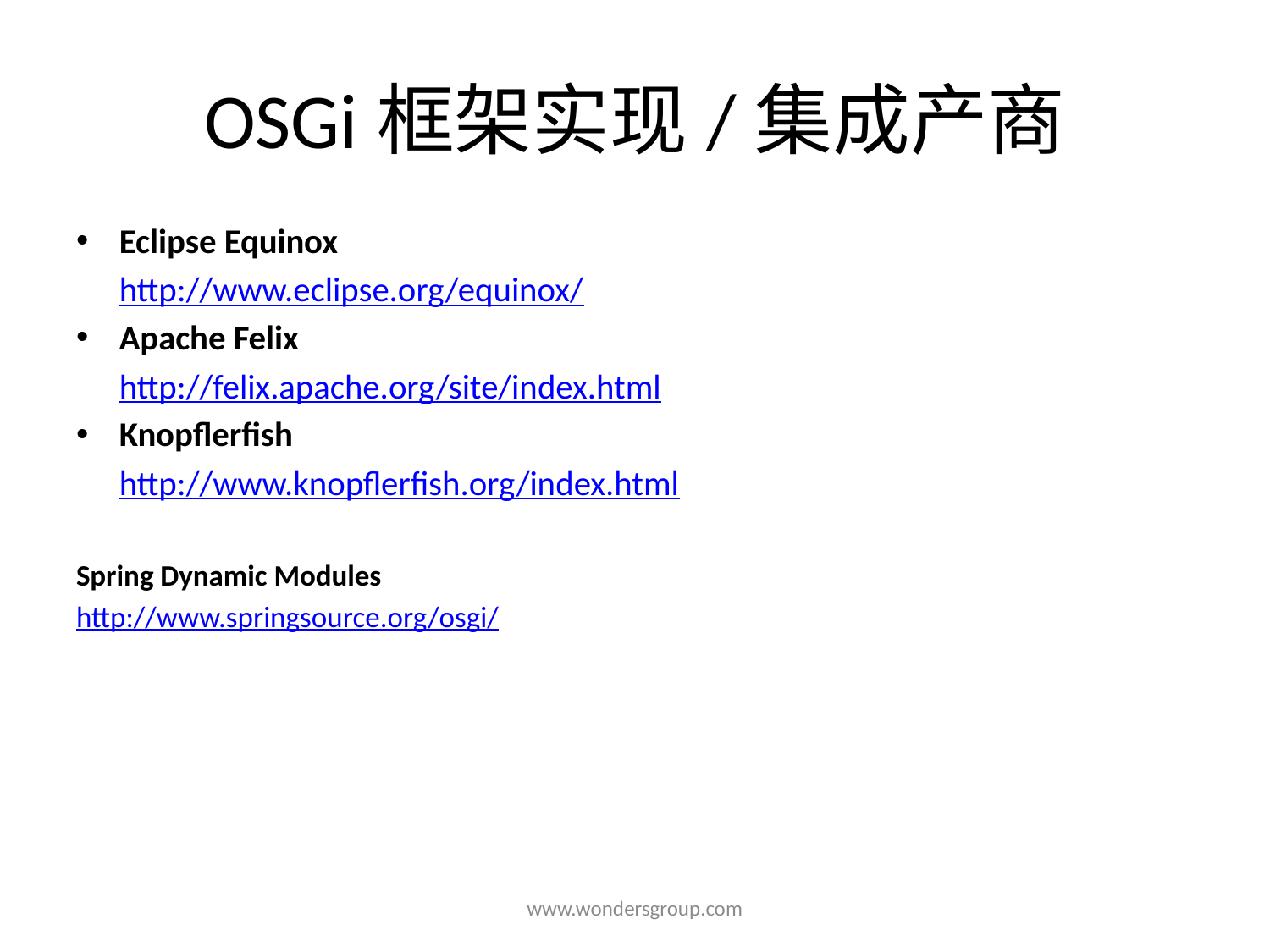

# OSGi框架实现/集成产商
Eclipse Equinox
	http://www.eclipse.org/equinox/
Apache Felix
	http://felix.apache.org/site/index.html
Knopflerfish
	http://www.knopflerfish.org/index.html

Spring Dynamic Modules
http://www.springsource.org/osgi/

www.wondersgroup.com